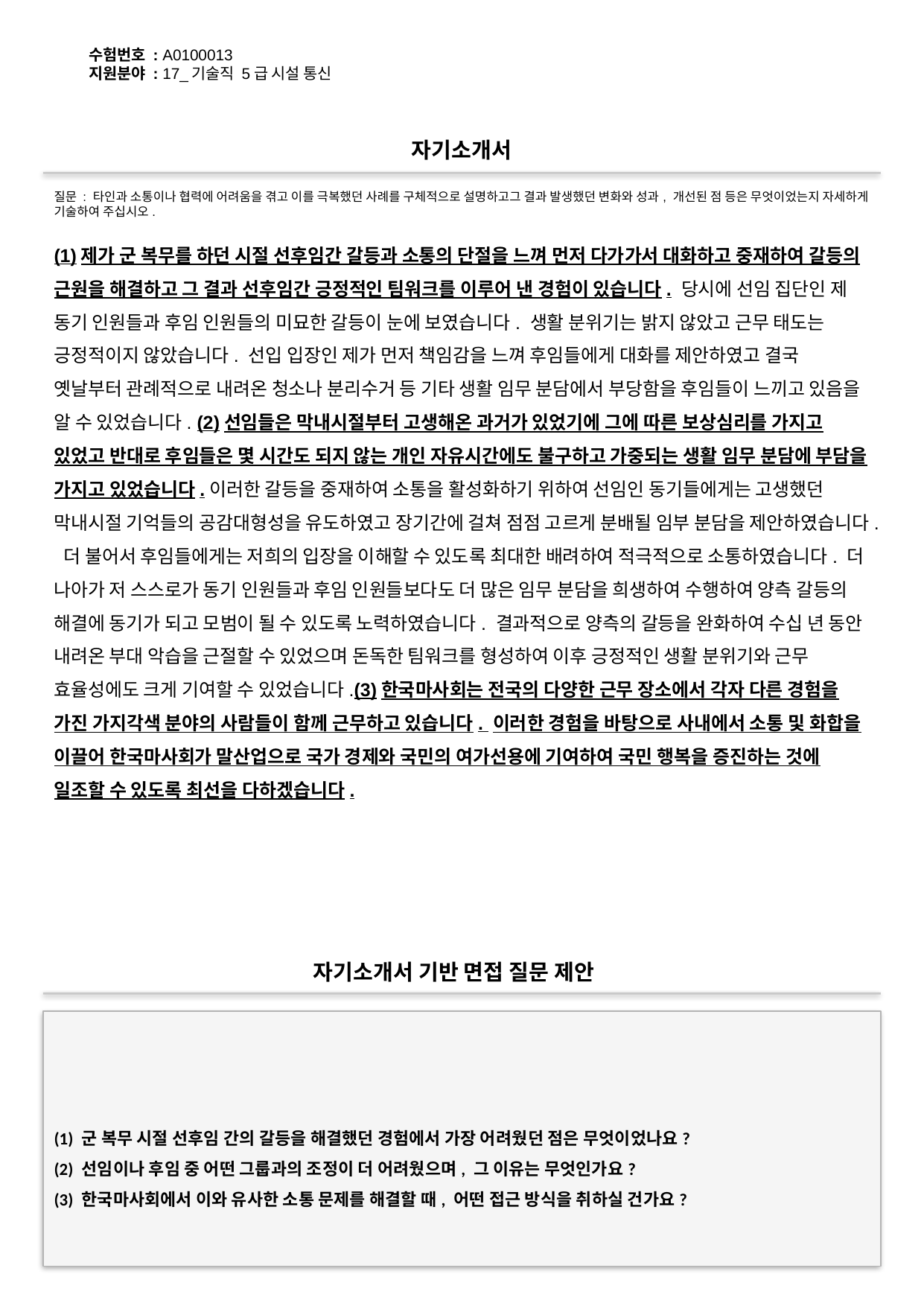

수험번호 : A0100013
지원분야 : 17_기술직 5급 시설 통신
#

자기소개서

질문 : 타인과 소통이나 협력에 어려움을 겪고 이를 극복했던 사례를 구체적으로 설명하고그 결과 발생했던 변화와 성과, 개선된 점 등은 무엇이었는지 자세하게 기술하여 주십시오.

(1)제가 군 복무를 하던 시절 선후임간 갈등과 소통의 단절을 느껴 먼저 다가가서 대화하고 중재하여 갈등의 근원을 해결하고 그 결과 선후임간 긍정적인 팀워크를 이루어 낸 경험이 있습니다. 당시에 선임 집단인 제 동기 인원들과 후임 인원들의 미묘한 갈등이 눈에 보였습니다. 생활 분위기는 밝지 않았고 근무 태도는 긍정적이지 않았습니다. 선입 입장인 제가 먼저 책임감을 느껴 후임들에게 대화를 제안하였고 결국 옛날부터 관례적으로 내려온 청소나 분리수거 등 기타 생활 임무 분담에서 부당함을 후임들이 느끼고 있음을 알 수 있었습니다. (2)선임들은 막내시절부터 고생해온 과거가 있었기에 그에 따른 보상심리를 가지고 있었고 반대로 후임들은 몇 시간도 되지 않는 개인 자유시간에도 불구하고 가중되는 생활 임무 분담에 부담을 가지고 있었습니다.이러한 갈등을 중재하여 소통을 활성화하기 위하여 선임인 동기들에게는 고생했던 막내시절 기억들의 공감대형성을 유도하였고 장기간에 걸쳐 점점 고르게 분배될 임부 분담을 제안하였습니다. 더 불어서 후임들에게는 저희의 입장을 이해할 수 있도록 최대한 배려하여 적극적으로 소통하였습니다. 더 나아가 저 스스로가 동기 인원들과 후임 인원들보다도 더 많은 임무 분담을 희생하여 수행하여 양측 갈등의 해결에 동기가 되고 모범이 될 수 있도록 노력하였습니다. 결과적으로 양측의 갈등을 완화하여 수십 년 동안 내려온 부대 악습을 근절할 수 있었으며 돈독한 팀워크를 형성하여 이후 긍정적인 생활 분위기와 근무 효율성에도 크게 기여할 수 있었습니다.(3)한국마사회는 전국의 다양한 근무 장소에서 각자 다른 경험을 가진 가지각색 분야의 사람들이 함께 근무하고 있습니다. 이러한 경험을 바탕으로 사내에서 소통 및 화합을 이끌어 한국마사회가 말산업으로 국가 경제와 국민의 여가선용에 기여하여 국민 행복을 증진하는 것에 일조할 수 있도록 최선을 다하겠습니다.

자기소개서 기반 면접 질문 제안

(1) 군 복무 시절 선후임 간의 갈등을 해결했던 경험에서 가장 어려웠던 점은 무엇이었나요?
(2) 선임이나 후임 중 어떤 그룹과의 조정이 더 어려웠으며, 그 이유는 무엇인가요?
(3) 한국마사회에서 이와 유사한 소통 문제를 해결할 때, 어떤 접근 방식을 취하실 건가요?